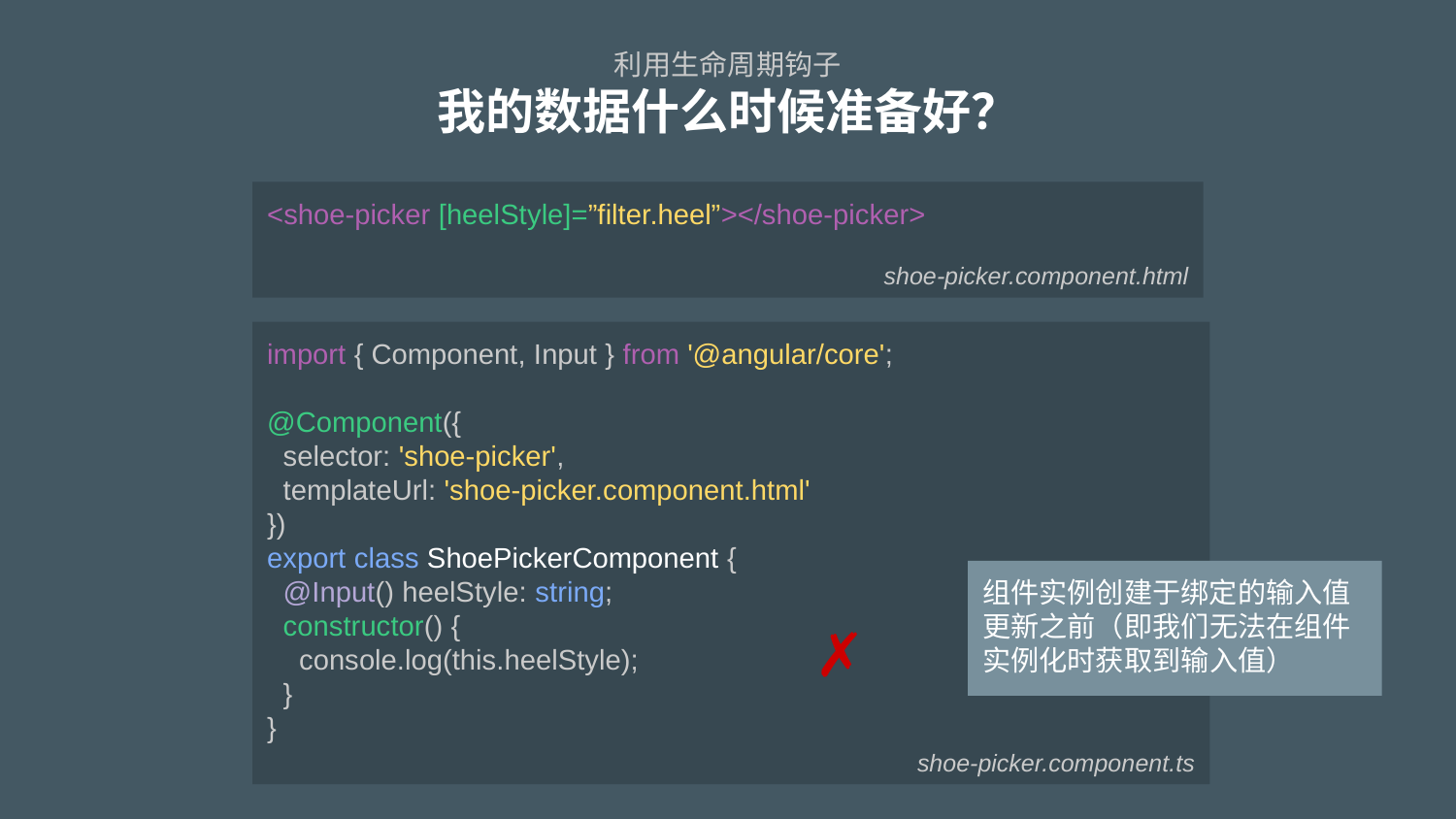

# 利用生命周期钩子 我的数据什么时候准备好？
<shoe-picker [heelStyle]=”filter.heel”></shoe-picker>
shoe-picker.component.html
import { Component, Input } from '@angular/core';
@Component({
  selector: 'shoe-picker',
  templateUrl: 'shoe-picker.component.html'
})
export class ShoePickerComponent {
  @Input() heelStyle: string;
  constructor() {
    console.log(this.heelStyle);
  }
}
组件实例创建于绑定的输入值更新之前（即我们无法在组件实例化时获取到输入值）
✗
shoe-picker.component.ts